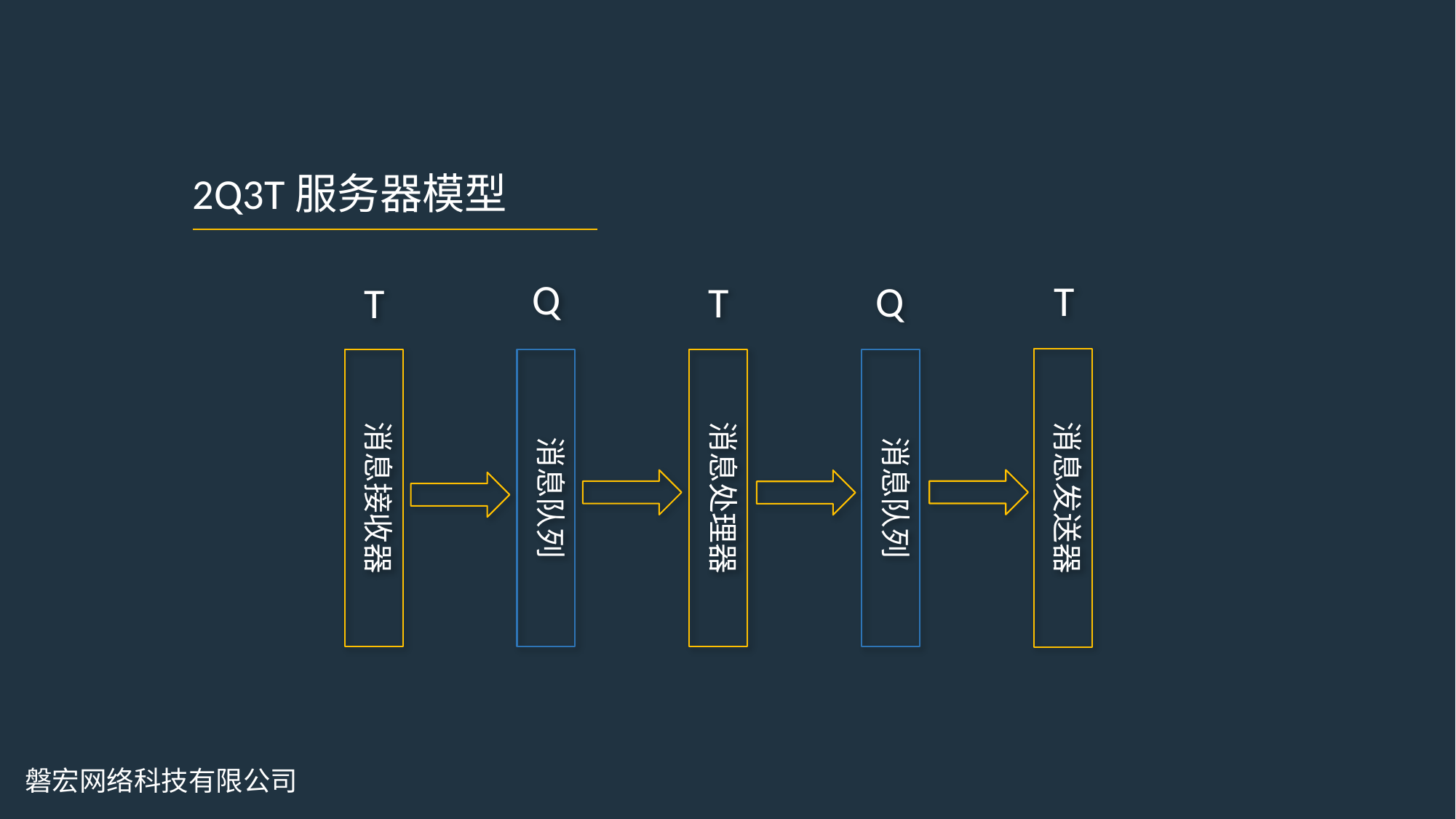

2Q3T服务器模型
Q
T
Q
T
T
消息发送器
消息接收器
消息队列
消息处理器
消息队列

磐宏网络科技有限公司